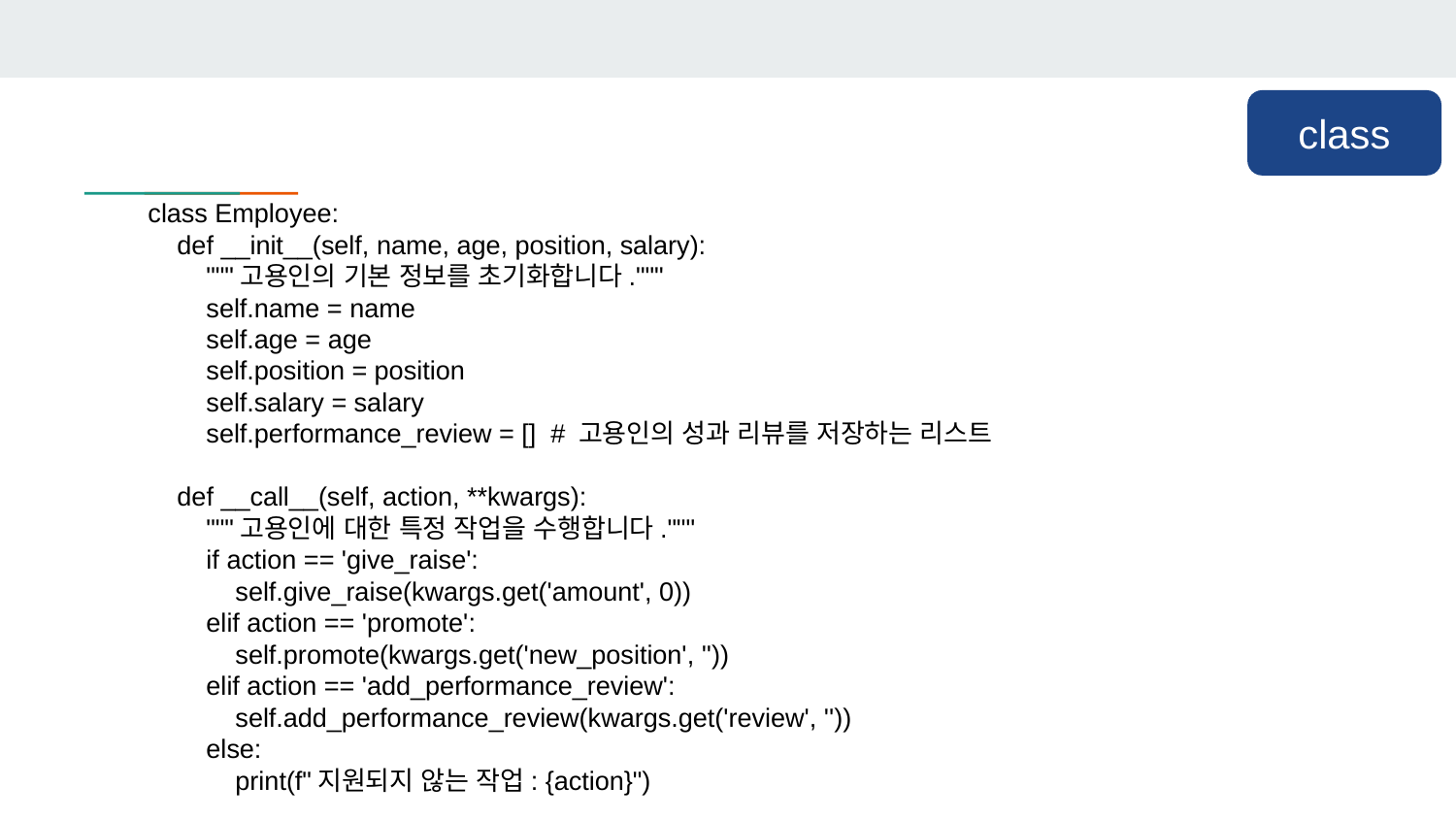

class
class Employee:
    def __init__(self, name, age, position, salary):
        """고용인의 기본 정보를 초기화합니다."""
        self.name = name
        self.age = age
        self.position = position
        self.salary = salary
        self.performance_review = []  # 고용인의 성과 리뷰를 저장하는 리스트

    def __call__(self, action, **kwargs):
        """고용인에 대한 특정 작업을 수행합니다."""
        if action == 'give_raise':
            self.give_raise(kwargs.get('amount', 0))
        elif action == 'promote':
            self.promote(kwargs.get('new_position', ''))
        elif action == 'add_performance_review':
            self.add_performance_review(kwargs.get('review', ''))
        else:
            print(f"지원되지 않는 작업: {action}")